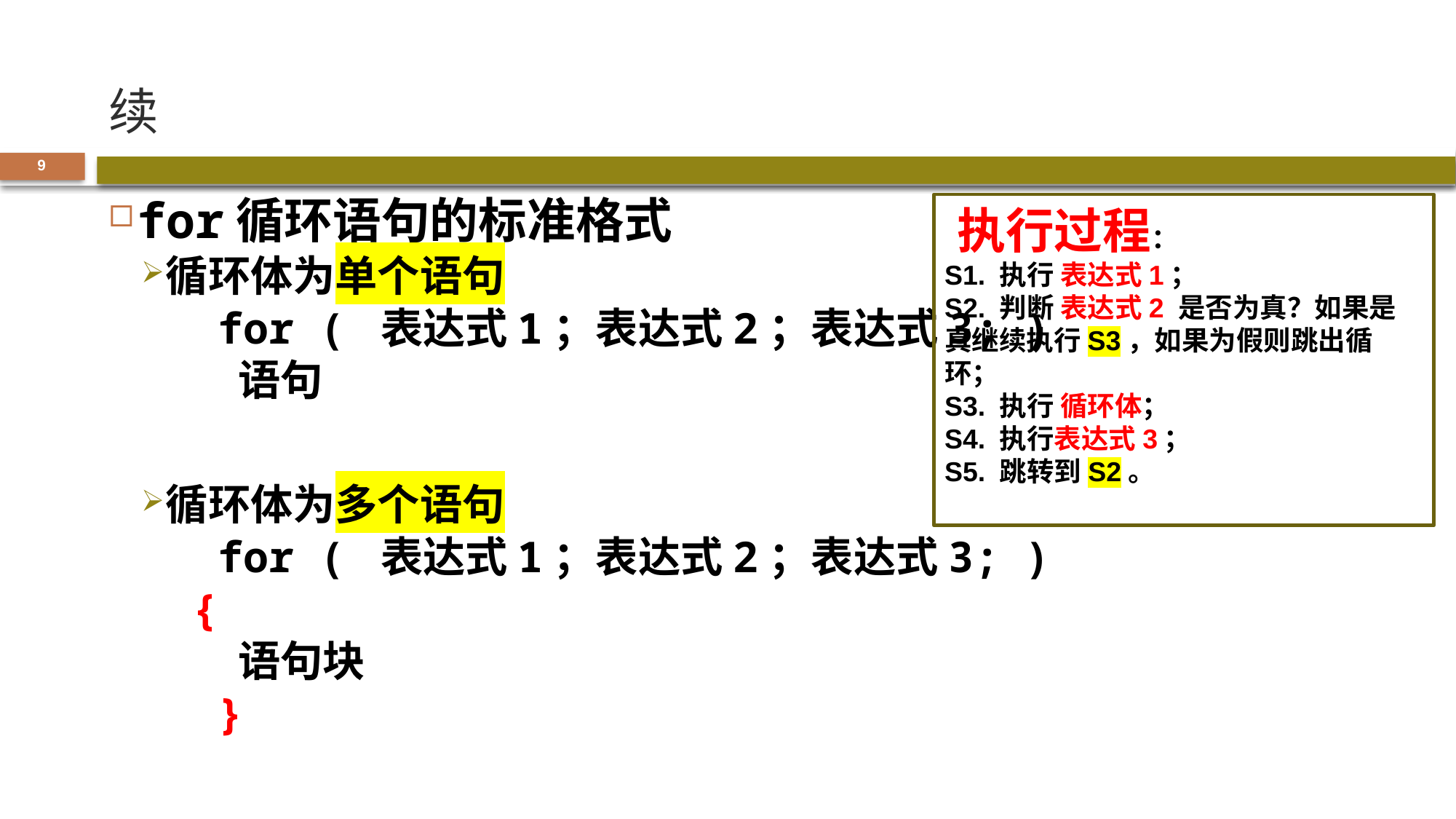

# 续
9
for循环语句的标准格式
循环体为单个语句
   for ( 表达式1；表达式2；表达式3; )
         语句

循环体为多个语句
   for ( 表达式1；表达式2；表达式3; )
  {
         语句块
   }

 执行过程：
S1. 执行 表达式1；
S2. 判断 表达式2 是否为真？如果是真继续执行S3，如果为假则跳出循环；
S3. 执行 循环体；
S4. 执行表达式3；
S5. 跳转到S2。